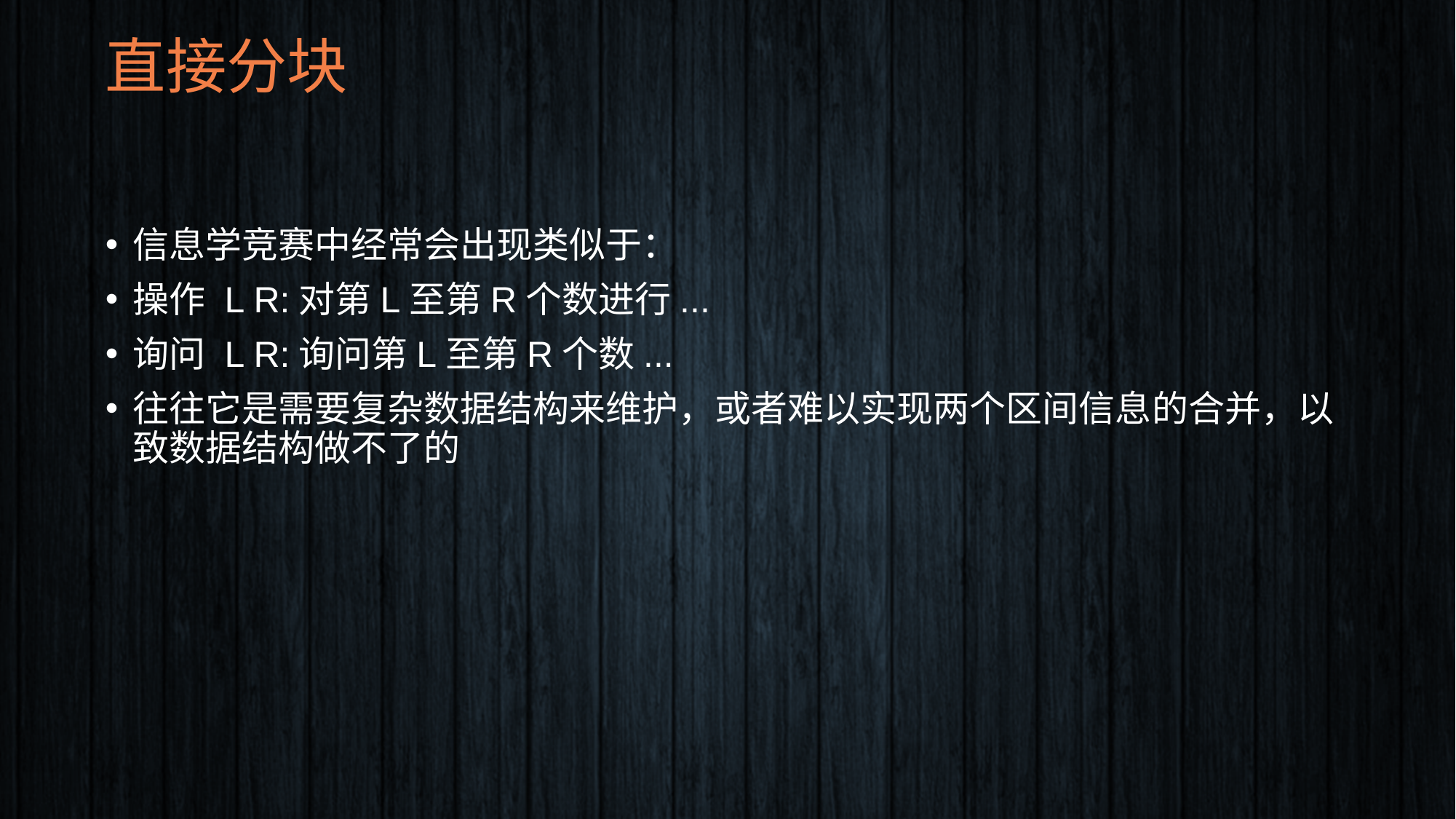

# 直接分块
信息学竞赛中经常会出现类似于：
操作 L R:对第L至第R个数进行...
询问 L R:询问第L至第R个数...
往往它是需要复杂数据结构来维护，或者难以实现两个区间信息的合并，以致数据结构做不了的